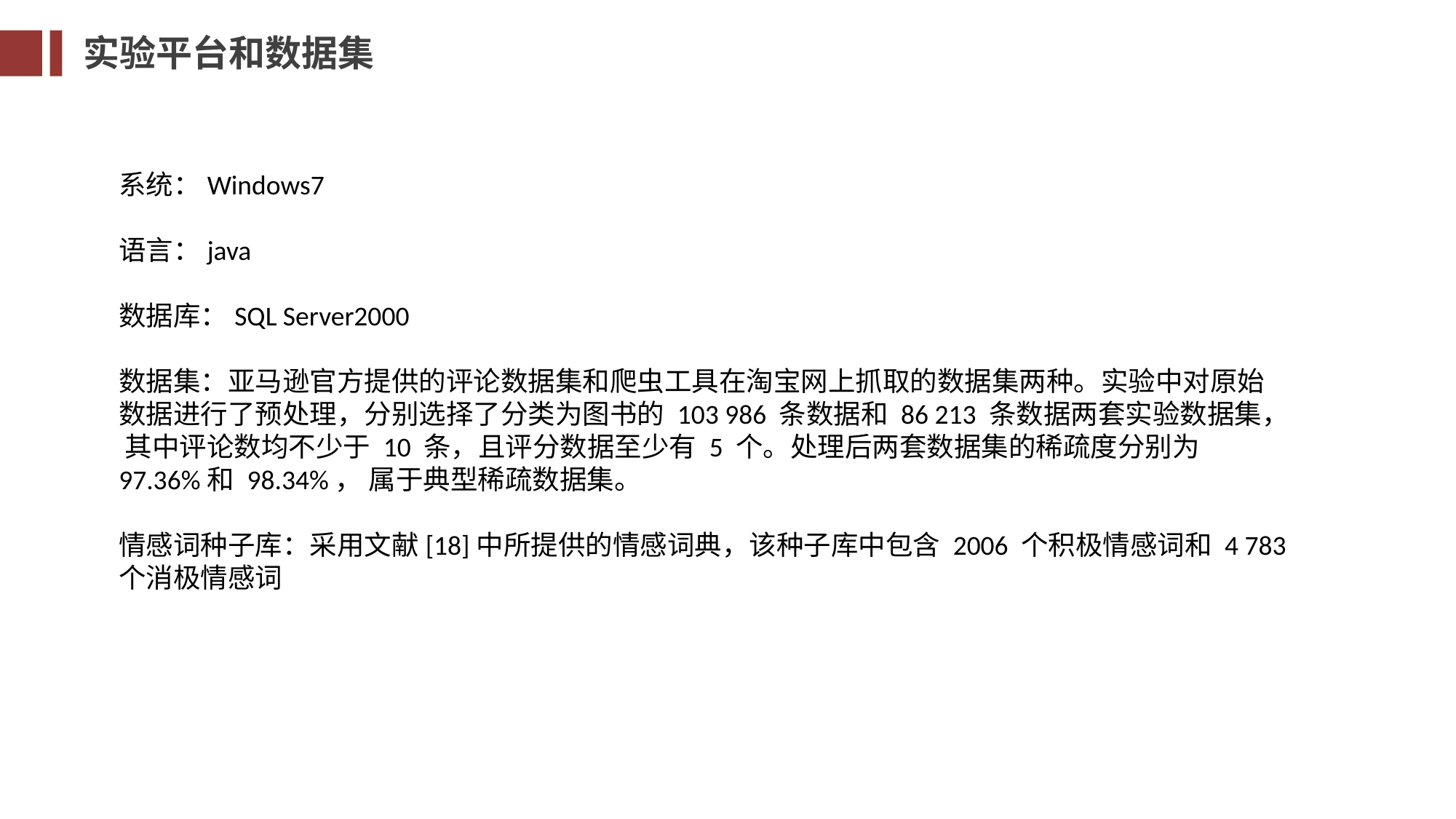

实验平台和数据集

系统：Windows7

语言：java

数据库：SQL Server2000

数据集：亚马逊官方提供的评论数据集和爬虫工具在淘宝网上抓取的数据集两种。实验中对原始数据进行了预处理，分别选择了分类为图书的 103 986 条数据和 86 213 条数据两套实验数据集， 其中评论数均不少于 10 条，且评分数据至少有 5 个。处理后两套数据集的稀疏度分别为 97.36%和 98.34%， 属于典型稀疏数据集。

情感词种子库：采用文献[18]中所提供的情感词典，该种子库中包含 2006 个积极情感词和 4 783 个消极情感词